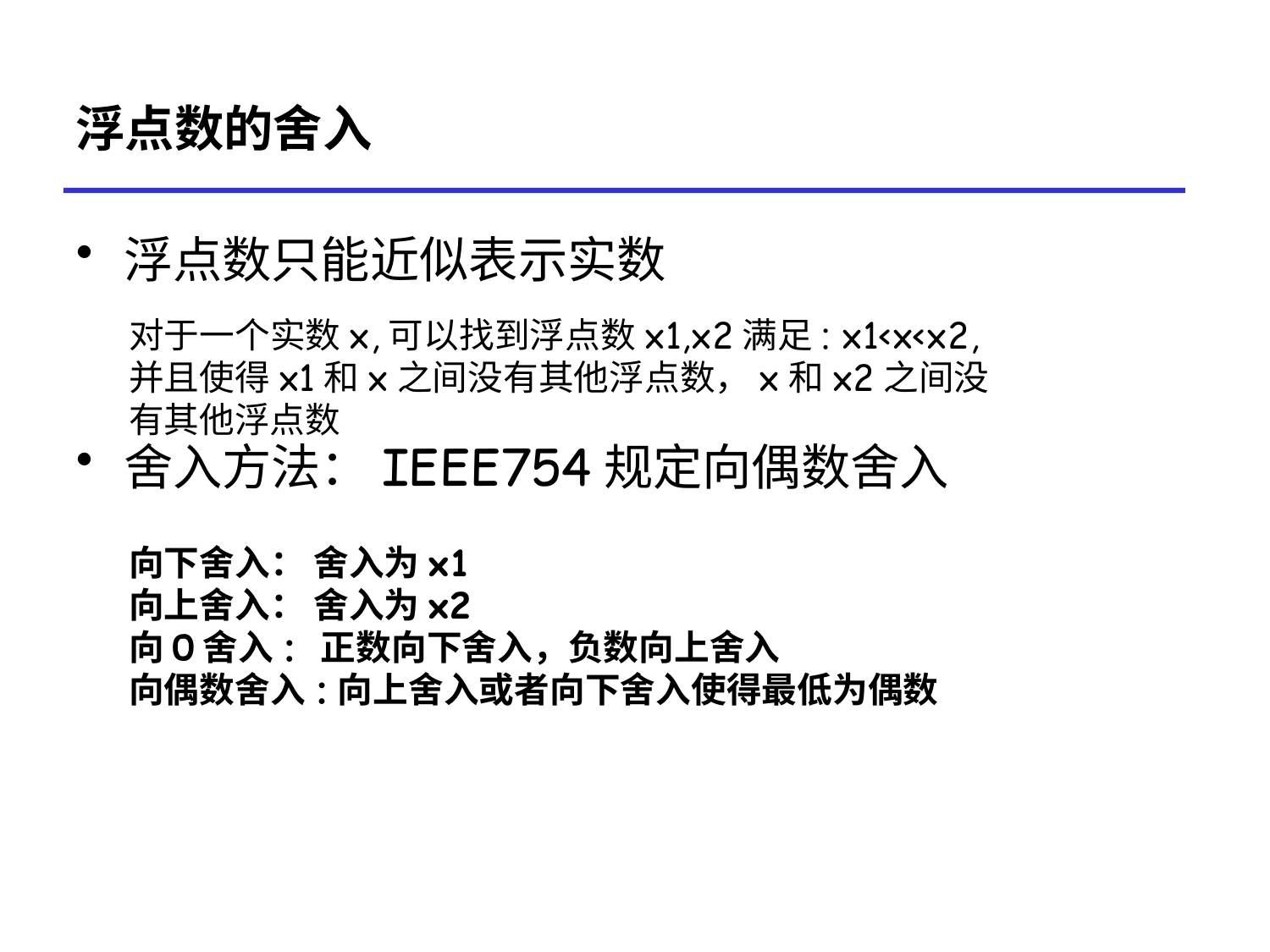

# 浮点数的舍入
浮点数只能近似表示实数

舍入方法：IEEE754规定向偶数舍入
对于一个实数x,可以找到浮点数x1,x2满足: x1<x<x2,并且使得x1和x之间没有其他浮点数，x和x2之间没有其他浮点数
向下舍入： 舍入为x1
向上舍入： 舍入为x2
向0舍入: 正数向下舍入，负数向上舍入
向偶数舍入:向上舍入或者向下舍入使得最低为偶数